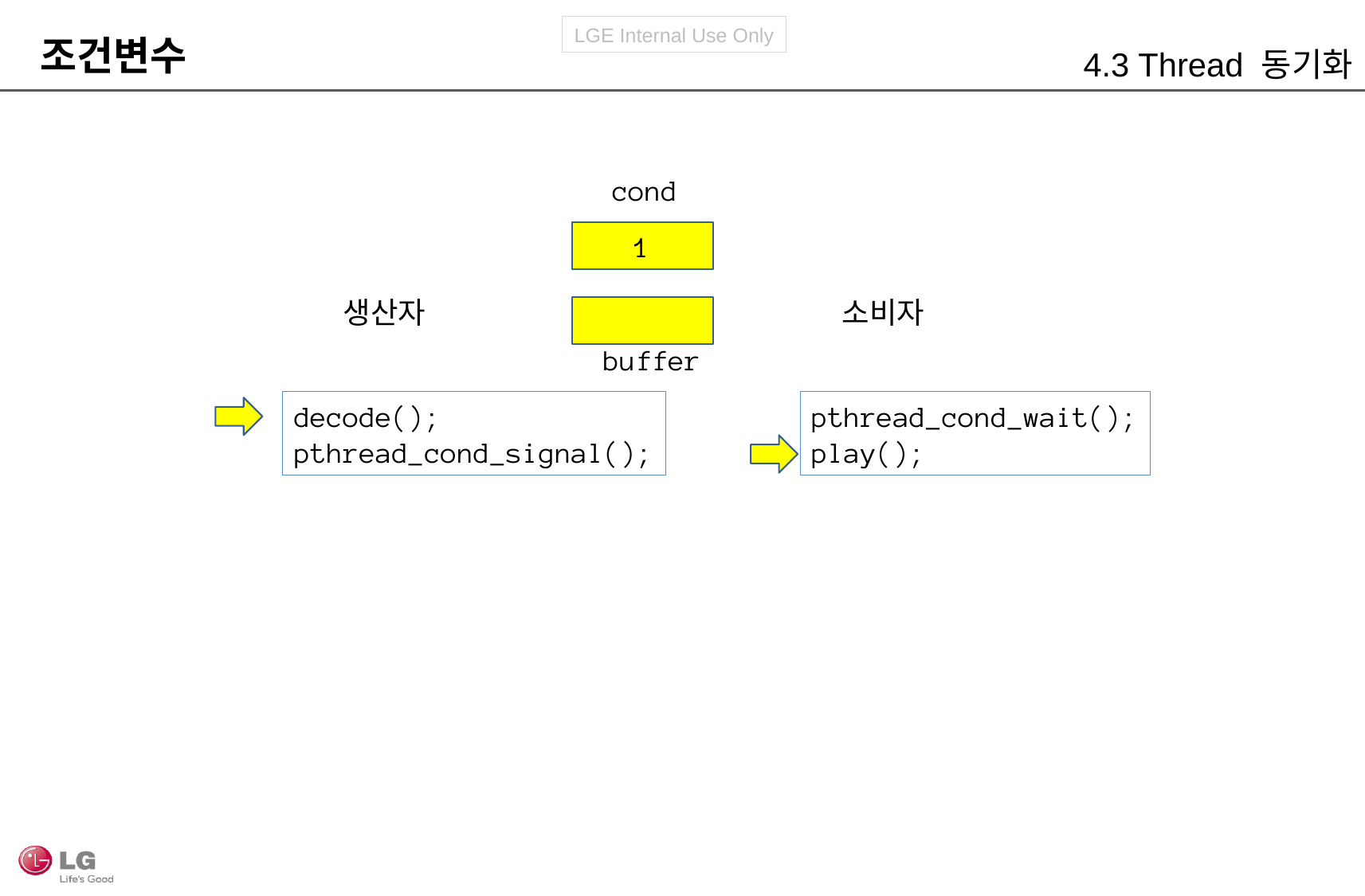

조건변수
4.3 Thread 동기화

cond
1
생산자
소비자

buffer
decode();
pthread_cond_signal();
pthread_cond_wait();
play();